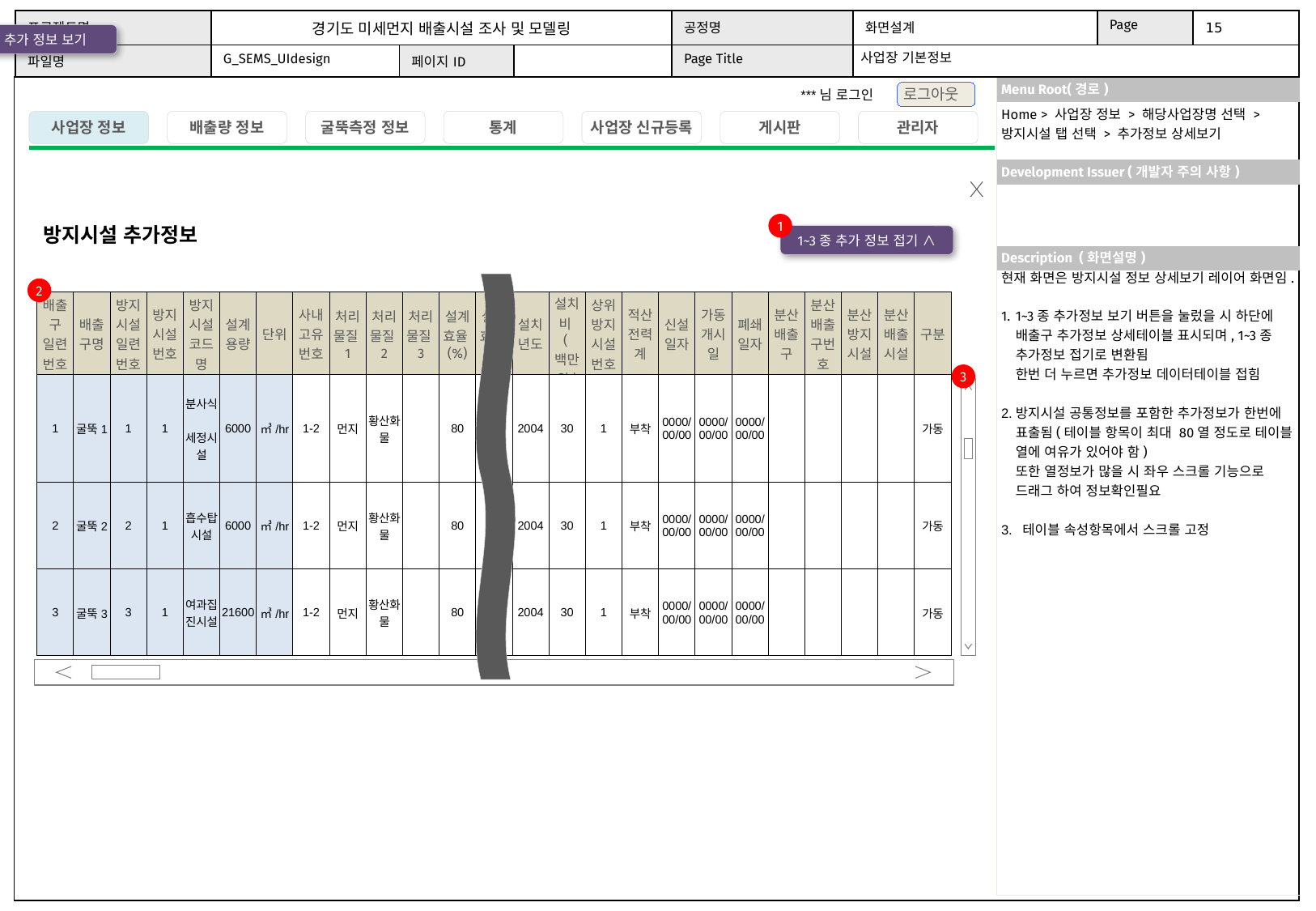

사업장 기본정보
Home > 사업장 정보 > 해당사업장명 선택 > 방지시설 탭 선택 > 추가정보 상세보기

1
방지시설 추가정보
1~3종 추가 정보 접기 ∧
현재 화면은 방지시설 정보 상세보기 레이어 화면임.

1~3종 추가정보 보기 버튼을 눌렀을 시 하단에 배출구 추가정보 상세테이블 표시되며, 1~3종 추가정보 접기로 변환됨
한번 더 누르면 추가정보 데이터테이블 접힘

방지시설 공통정보를 포함한 추가정보가 한번에 표출됨(테이블 항목이 최대 80열 정도로 테이블 열에 여유가 있어야 함)
또한 열정보가 많을 시 좌우 스크롤 기능으로 드래그 하여 정보확인필요

 테이블 속성항목에서 스크롤 고정

2
| 배출구 일련번호 | 배출구명 | 방지시설 일련번호 | 방지시설 번호 | 방지시설 코드명 | 설계용량 | 단위 | 사내고유번호 | 처리물질1 | 처리물질2 | 처리물질3 | 설계효율(%) | 실제효율(%) | 설치년도 | 설치비(백만원) | 상위방지시설번호 | 적산전력계 | 신설일자 | 가동개시일 | 폐쇄일자 | 분산배출구 | 분산배출구번호 | 분산방지시설 | 분산배출시설 | 구분 |
| --- | --- | --- | --- | --- | --- | --- | --- | --- | --- | --- | --- | --- | --- | --- | --- | --- | --- | --- | --- | --- | --- | --- | --- | --- |
| 1 | 굴뚝1 | 1 | 1 | 분사식 세정시설 | 6000 | ㎥/hr | 1-2 | 먼지 | 황산화물 |  | 80 | 80 | 2004 | 30 | 1 | 부착 | 0000/00/00 | 0000/00/00 | 0000/00/00 |  |  |  |  | 가동 |
| 2 | 굴뚝2 | 2 | 1 | 흡수탑시설 | 6000 | ㎥/hr | 1-2 | 먼지 | 황산화물 |  | 80 | 80 | 2004 | 30 | 1 | 부착 | 0000/00/00 | 0000/00/00 | 0000/00/00 |  |  |  |  | 가동 |
| 3 | 굴뚝3 | 3 | 1 | 여과집진시설 | 21600 | ㎥/hr | 1-2 | 먼지 | 황산화물 |  | 80 | 80 | 2004 | 30 | 1 | 부착 | 0000/00/00 | 0000/00/00 | 0000/00/00 |  |  |  |  | 가동 |
3